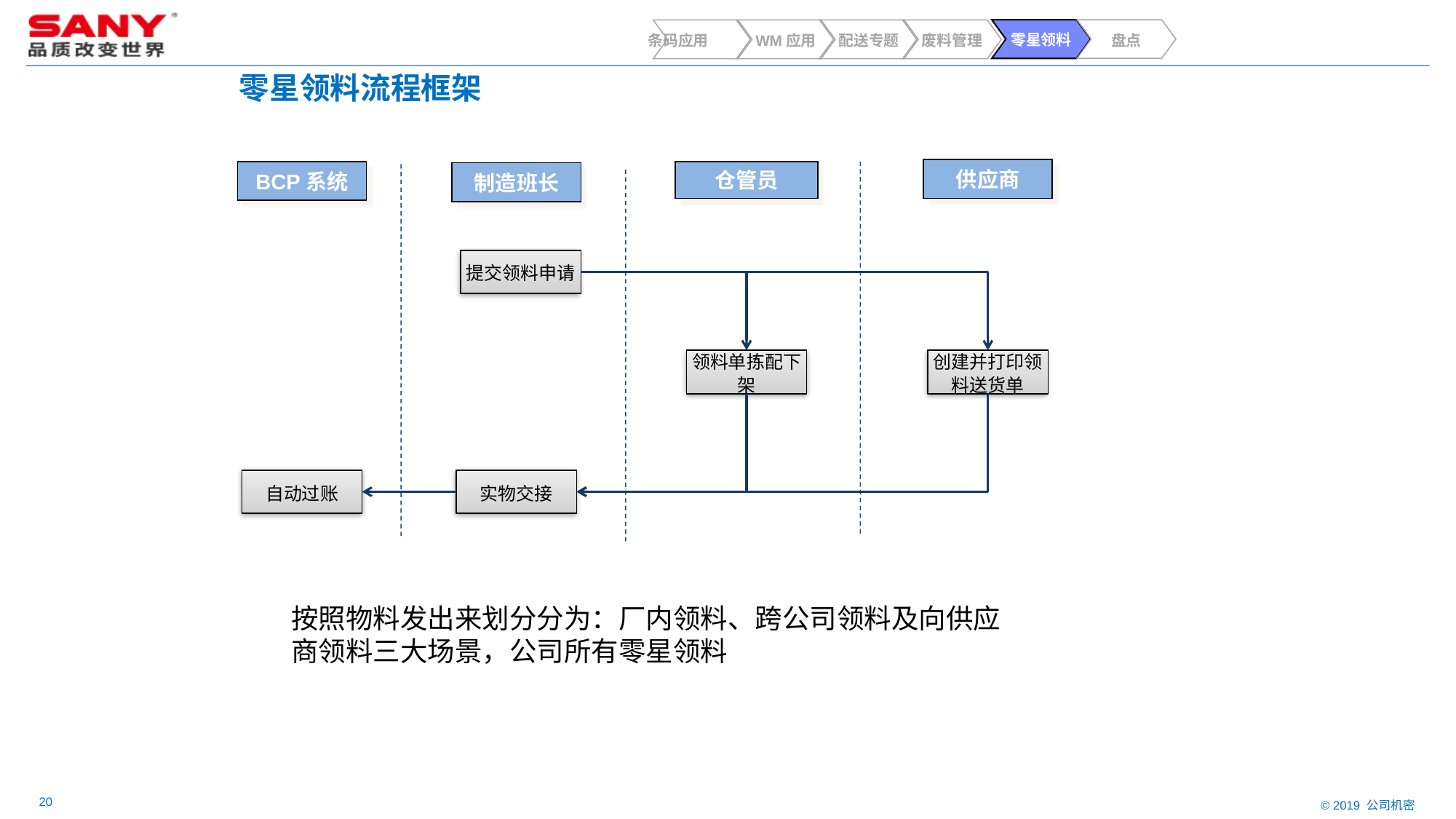

盘点
零星领料
条码应用
WM应用
配送专题
废料管理
# 零星领料流程框架
供应商
BCP系统
仓管员

制造班长

提交领料申请
领料单拣配下架
创建并打印领料送货单
自动过账
实物交接
按照物料发出来划分分为：厂内领料、跨公司领料及向供应商领料三大场景，公司所有零星领料